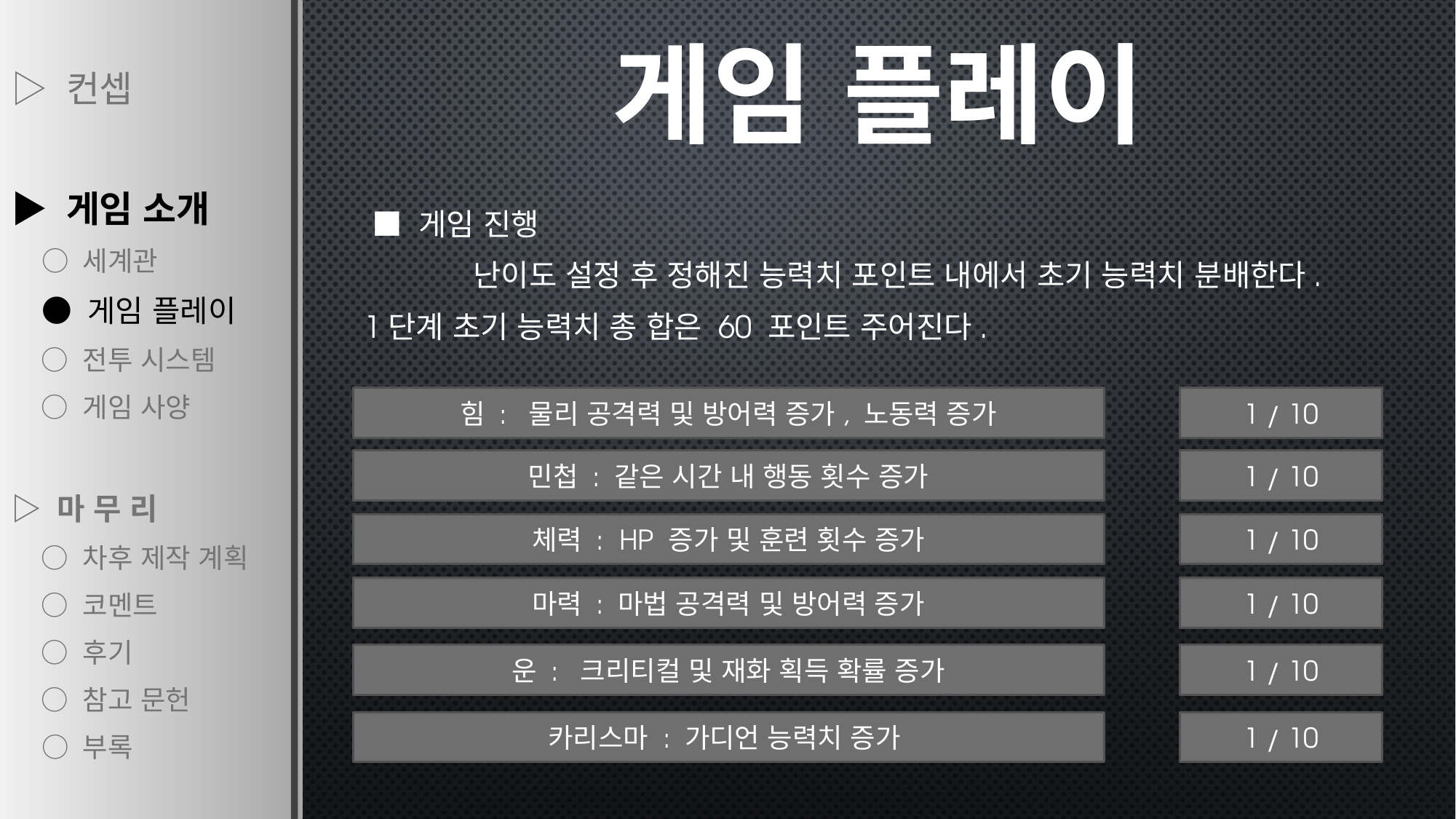

▷ 컨셉

▶ 게임 소개
    ○ 세계관
    ● 게임 플레이
    ○ 전투 시스템
    ○ 게임 사양

▷ 마 무 리
    ○ 차후 제작 계획
    ○ 코멘트
    ○ 후기
    ○ 참고 문헌
    ○ 부록

게임 플레이
 ■ 게임 진행
	난이도 설정 후 정해진 능력치 포인트 내에서 초기 능력치 분배한다.
1단계 초기 능력치 총 합은 60 포인트 주어진다.
힘 :  물리 공격력 및 방어력 증가, 노동력 증가
1 / 10
민첩 : 같은 시간 내 행동 횟수 증가
1 / 10
체력 :  HP 증가 및 훈련 횟수 증가
1 / 10
마력 : 마법 공격력 및 방어력 증가
1 / 10
운 :  크리티컬 및 재화 획득 확률 증가
1 / 10
카리스마 : 가디언 능력치 증가
1 / 10